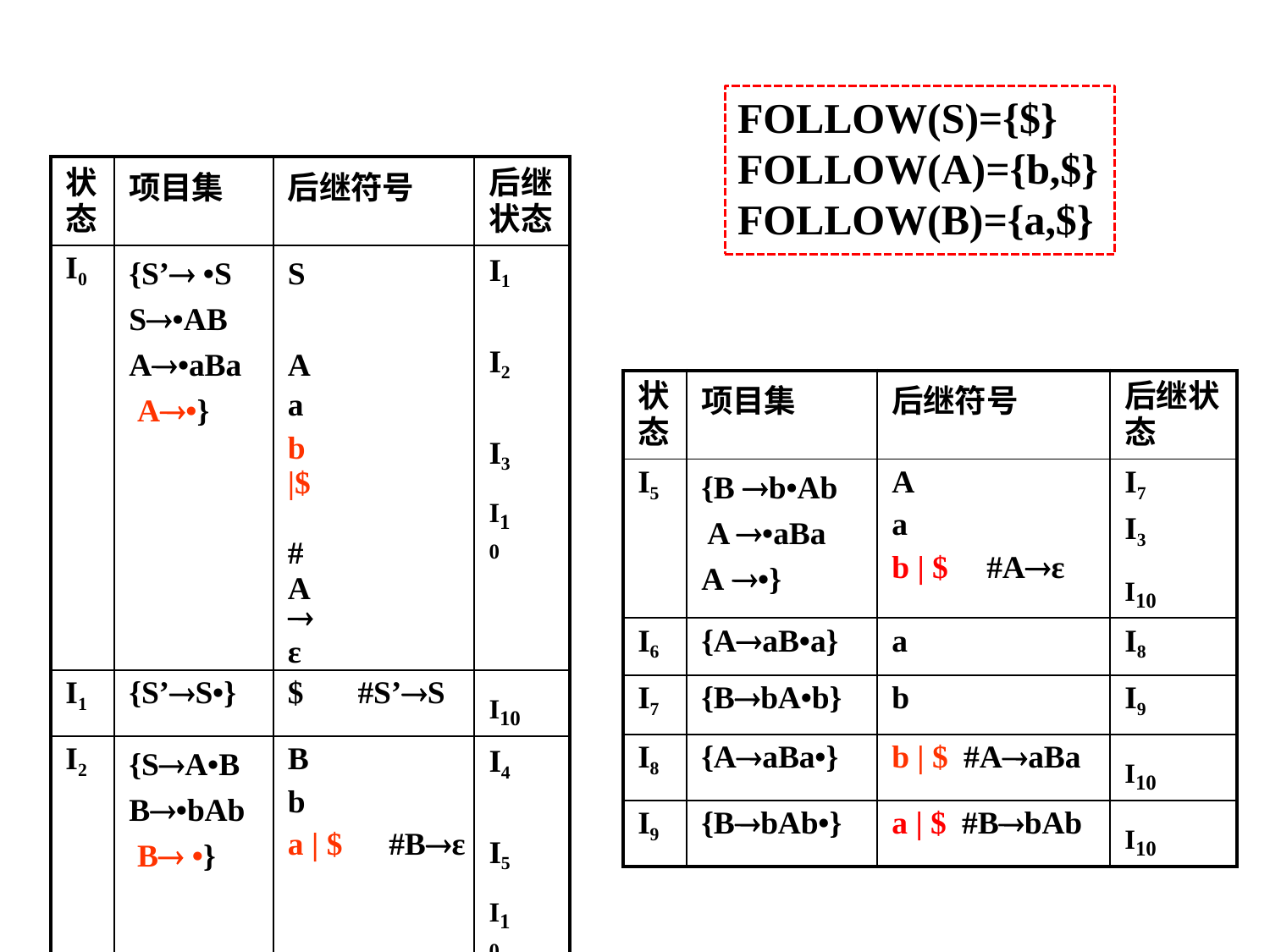

FOLLOW(S)={$}
FOLLOW(A)={b,$}
FOLLOW(B)={a,$}
| 状 态 | 项目集 | 后继符号 | 后继 状态 |
| --- | --- | --- | --- |
| I0 | {S’→ •S S→•AB A→•aBa A→•} | S A a b|$ #A→ε | I1 I2 I3 I10 |
| I1 | {S’→S•} | $ #S’→S | I10 |
| I2 | {S→A•B B→•bAb B→ •} | B b a | $ #B→ε | I4 I5 I10 |
| I3 | {A→a•Ba B→•bAb B→•} | B b a | $ #B→ε | I6 I5 I10 |
| I4 | {S→AB•} | $ #S→ AB | I10 |
| 状 态 | 项目集 | 后继符号 | 后继状 态 |
| --- | --- | --- | --- |
| I5 | {B →b•Ab A →•aBa A →•} | A a b | $ #A→ε | I7 I3 I10 |
| I6 | {A→aB•a} | a | I8 |
| I7 | {B→bA•b} | b | I9 |
| I8 | {A→aBa•} | b | $ #A→aBa | I10 |
| I9 | {B→bAb•} | a | $ #B→bAb | I10 |